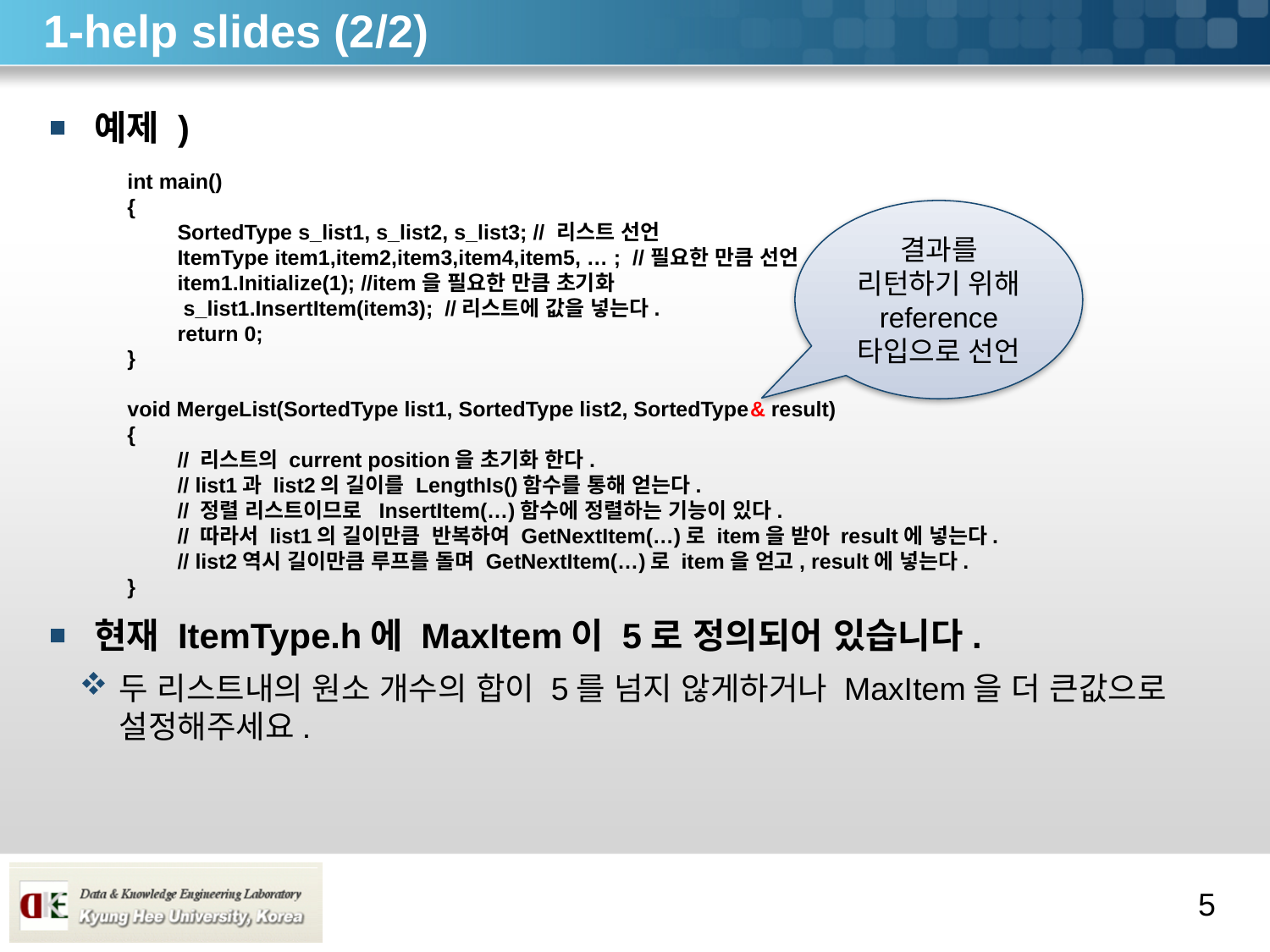

# 1-help slides (2/2)
예제 )

현재 ItemType.h에 MaxItem이 5로 정의되어 있습니다.
두 리스트내의 원소 개수의 합이 5를 넘지 않게하거나 MaxItem을 더 큰값으로 설정해주세요.

int main()
{
	SortedType s_list1, s_list2, s_list3; // 리스트 선언
	ItemType item1,item2,item3,item4,item5, … ;  //필요한 만큼 선언.
	item1.Initialize(1); //item을 필요한 만큼 초기화
	 s_list1.InsertItem(item3);  //리스트에 값을 넣는다.
	return 0;
}

void MergeList(SortedType list1, SortedType list2, SortedType& result)
{
	// 리스트의 current position을 초기화 한다.
	// list1과 list2의 길이를 LengthIs()함수를 통해 얻는다.
	// 정렬 리스트이므로  InsertItem(…)함수에 정렬하는 기능이 있다.
	// 따라서 list1의 길이만큼  반복하여 GetNextItem(…)로 item을 받아 result에 넣는다.
	// list2역시 길이만큼 루프를 돌며 GetNextItem(…)로 item을 얻고, result에 넣는다.
}

결과를 리턴하기 위해 reference 타입으로 선언